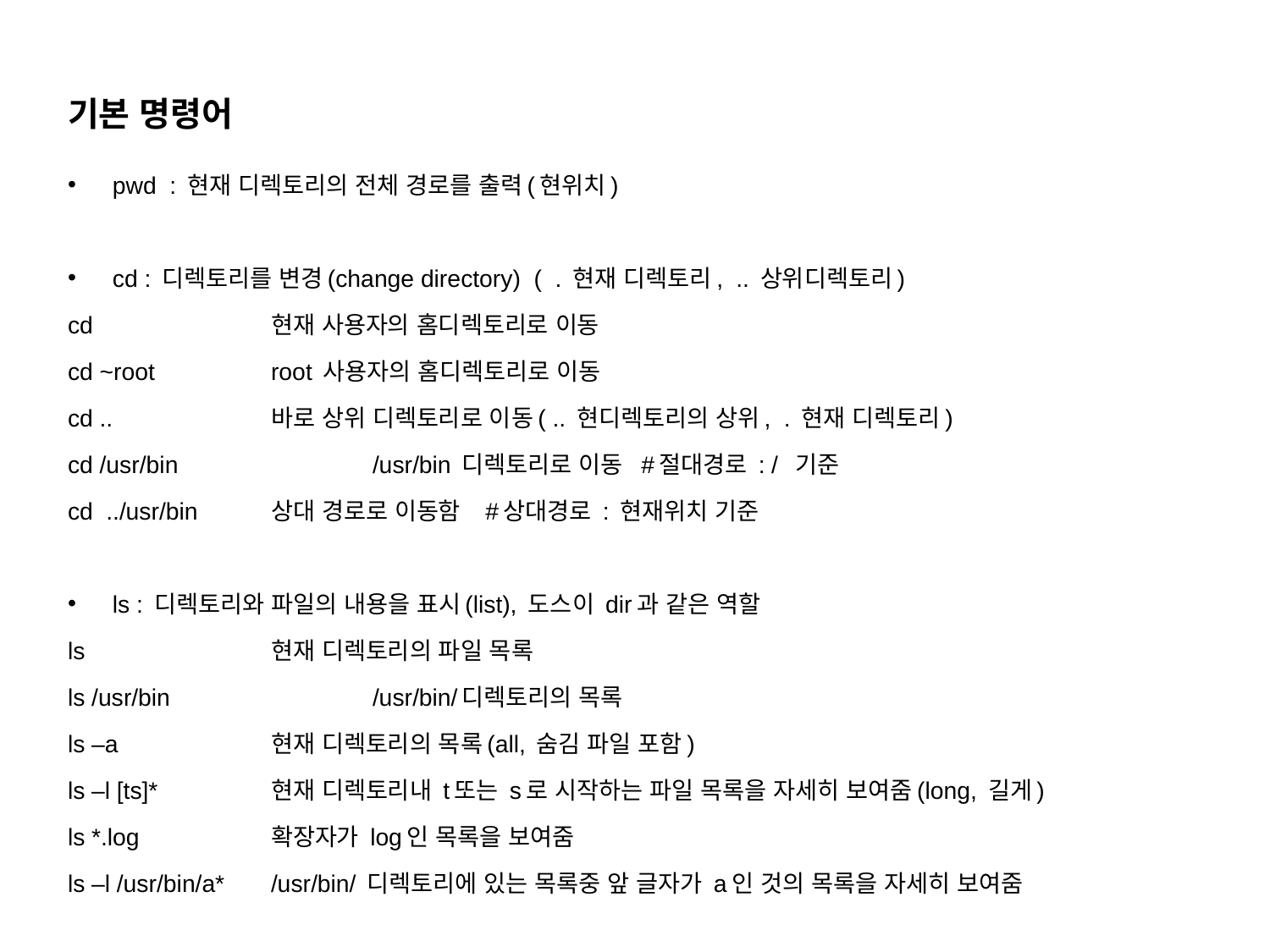

기본 명령어

pwd  : 현재 디렉토리의 전체 경로를 출력(현위치)

cd : 디렉토리를 변경(change directory)  (  . 현재 디렉토리,  .. 상위디렉토리)
cd		현재 사용자의 홈디렉토리로 이동
cd ~root		root 사용자의 홈디렉토리로 이동
cd ..		바로 상위 디렉토리로 이동( .. 현디렉토리의 상위,  . 현재 디렉토리)
cd /usr/bin		/usr/bin 디렉토리로 이동  #절대경로 : /  기준
cd  ../usr/bin	상대 경로로 이동함   #상대경로 : 현재위치 기준

ls : 디렉토리와 파일의 내용을 표시(list), 도스이 dir과 같은 역할
ls		현재 디렉토리의 파일 목록
ls /usr/bin		/usr/bin/디렉토리의 목록
ls –a		현재 디렉토리의 목록(all, 숨김 파일 포함)
ls –l [ts]*		현재 디렉토리내 t또는 s로 시작하는 파일 목록을 자세히 보여줌(long, 길게)
ls *.log		확장자가 log인 목록을 보여줌
ls –l /usr/bin/a*	/usr/bin/ 디렉토리에 있는 목록중 앞 글자가 a인 것의 목록을 자세히 보여줌